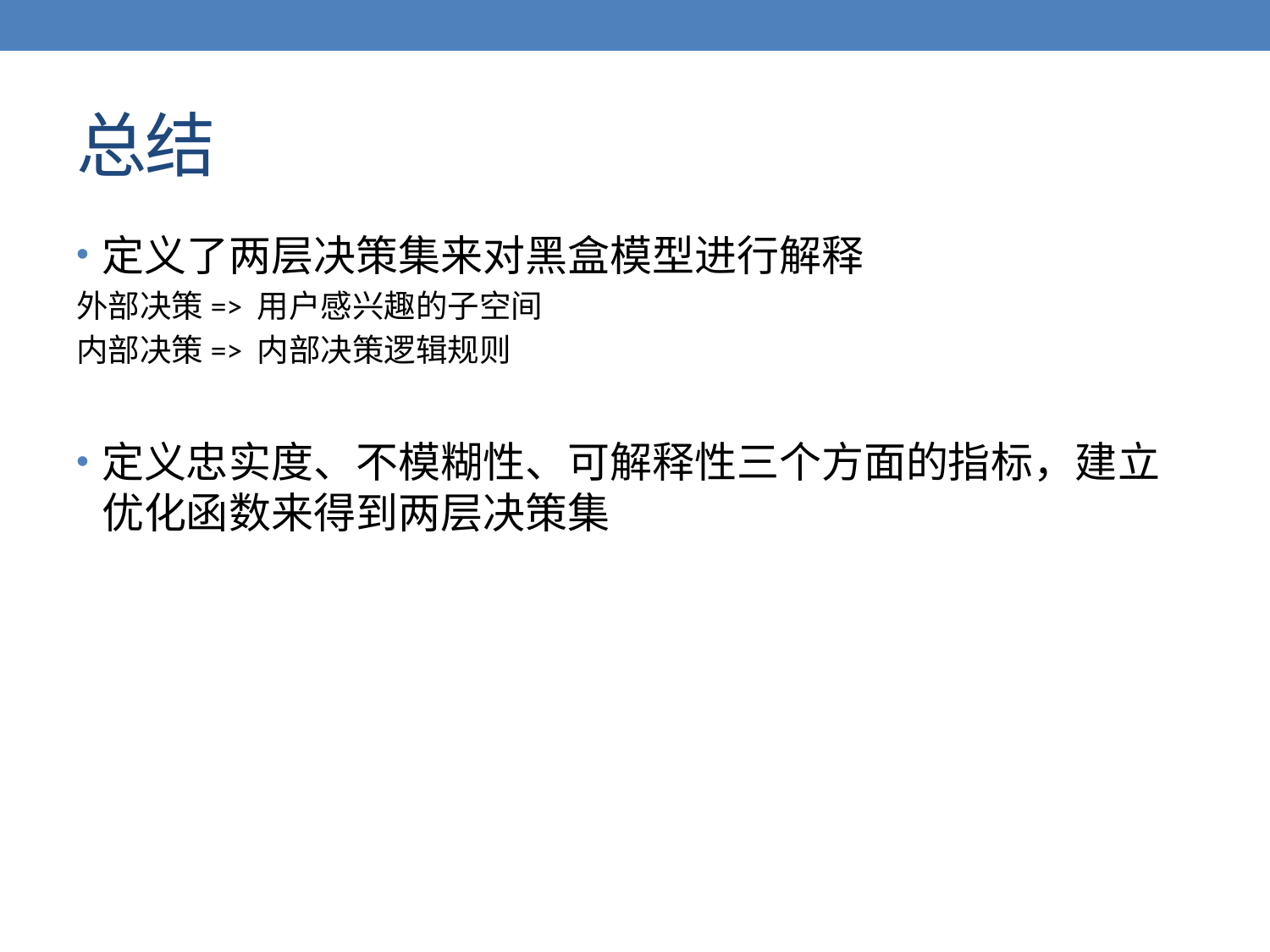

29
# 总结
定义了两层决策集来对黑盒模型进行解释
外部决策=> 用户感兴趣的子空间
内部决策=> 内部决策逻辑规则

定义忠实度、不模糊性、可解释性三个方面的指标，建立优化函数来得到两层决策集